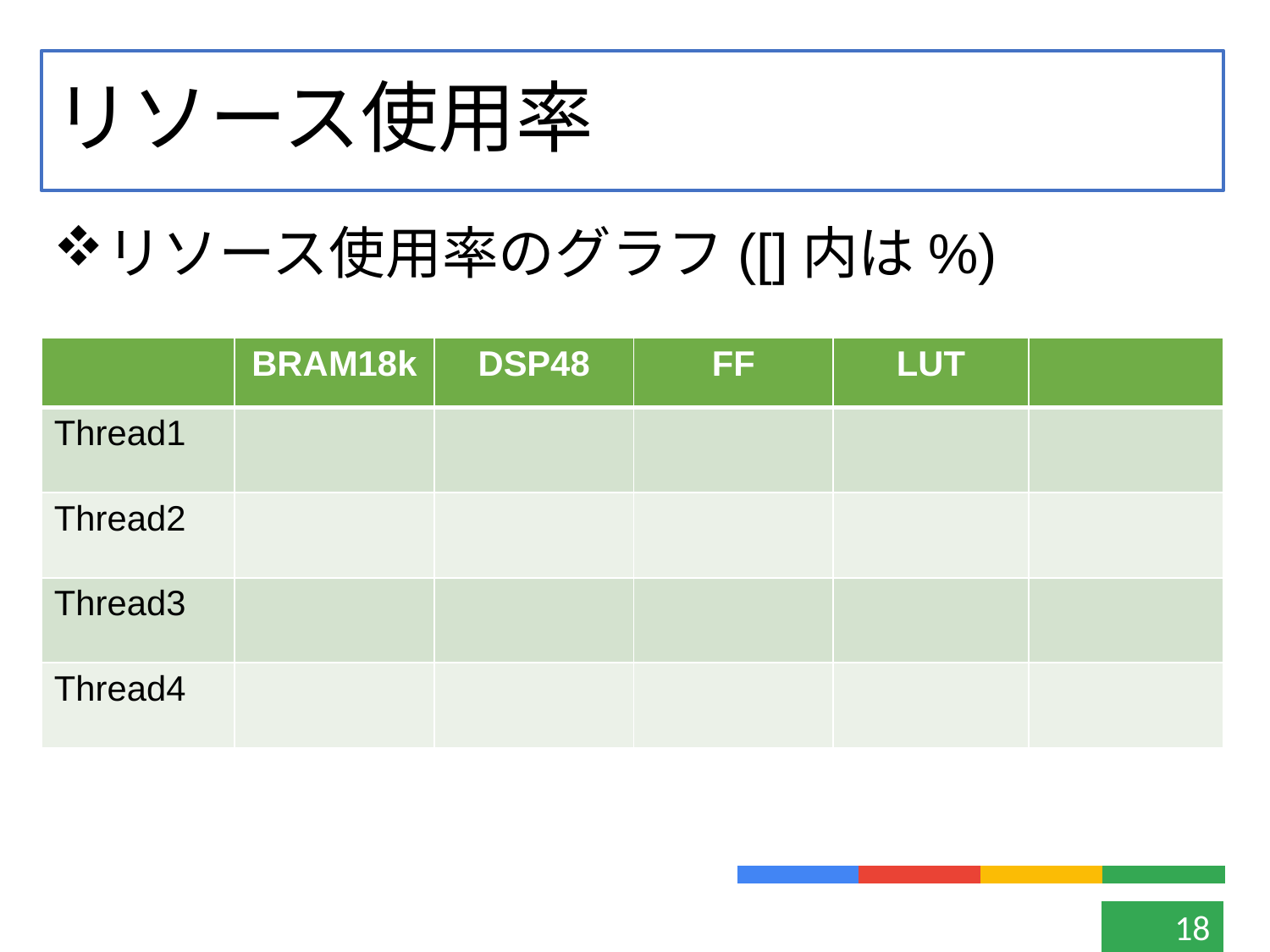

# リソース使用率
リソース使用率のグラフ([]内は%)
|  | BRAM18k | DSP48 | FF | LUT |  |
| --- | --- | --- | --- | --- | --- |
| Thread1 |  |  |  |  |  |
| Thread2 |  |  |  |  |  |
| Thread3 |  |  |  |  |  |
| Thread4 |  |  |  |  |  |
18